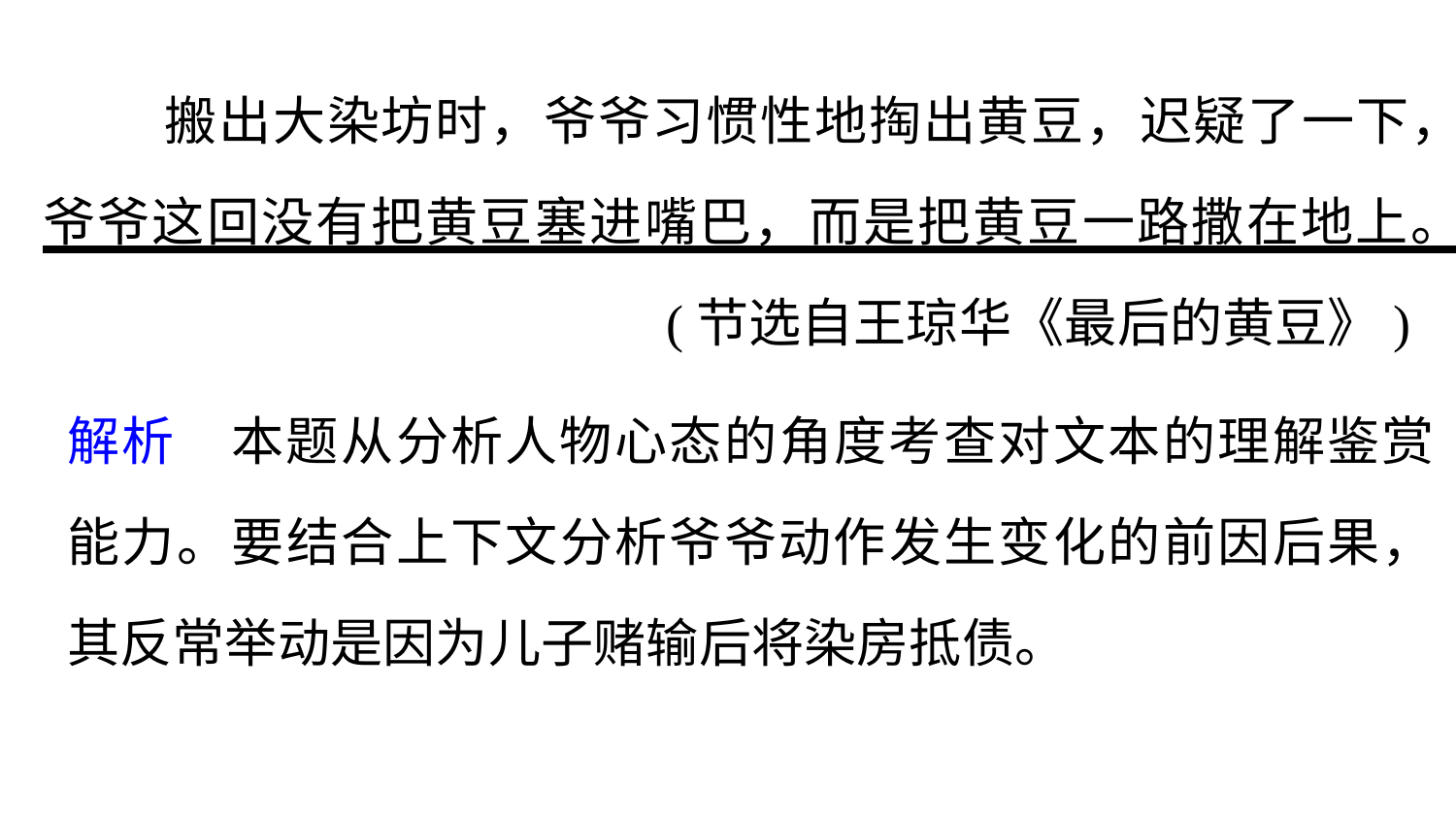

搬出大染坊时，爷爷习惯性地掏出黄豆，迟疑了一下，爷爷这回没有把黄豆塞进嘴巴，而是把黄豆一路撒在地上。
(节选自王琼华《最后的黄豆》)

解析　本题从分析人物心态的角度考查对文本的理解鉴赏能力。要结合上下文分析爷爷动作发生变化的前因后果，其反常举动是因为儿子赌输后将染房抵债。